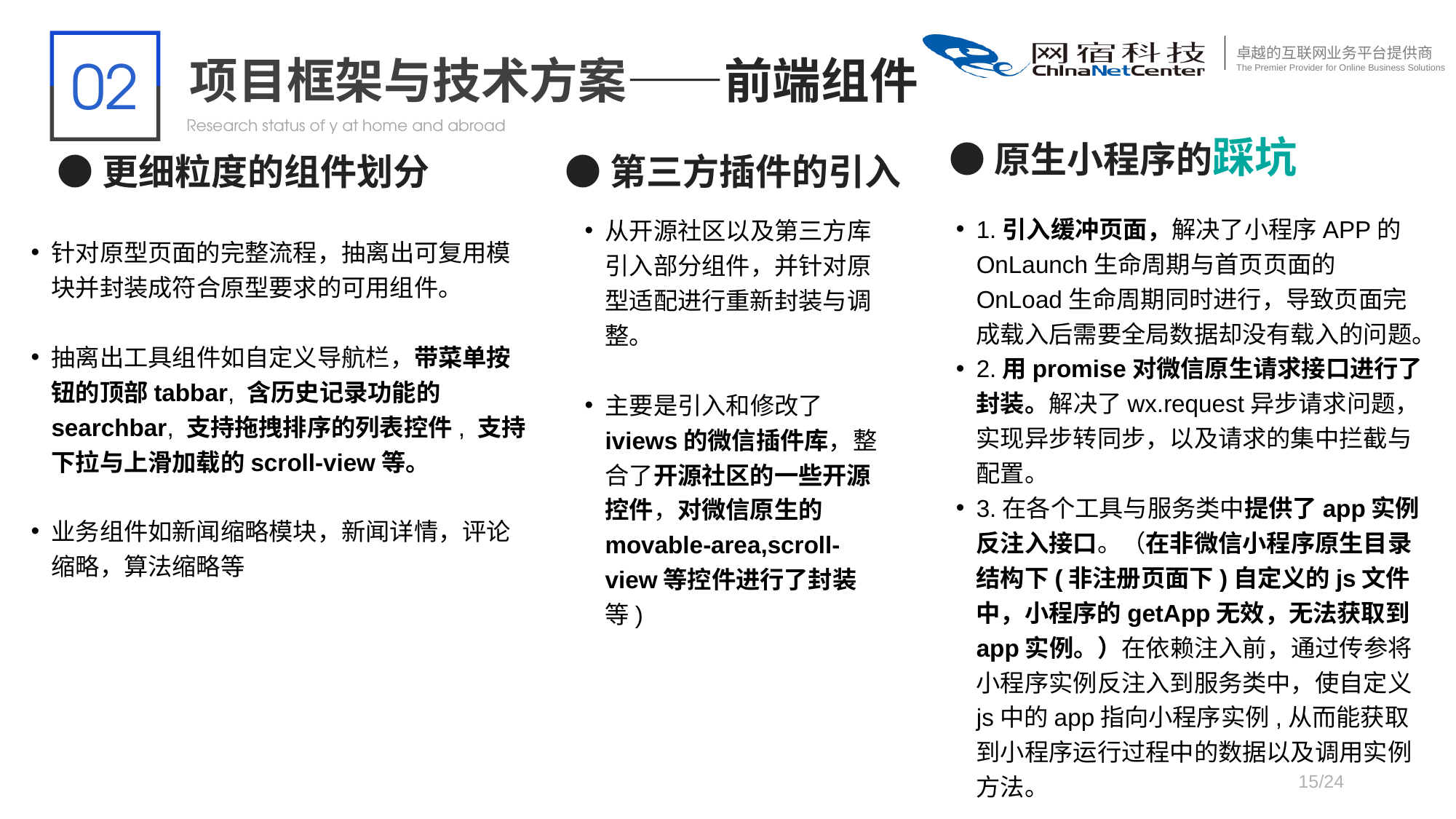

02
项目框架与技术方案——前端组件
Research status of y at home and abroad

●原生小程序的踩坑
●更细粒度的组件划分
●第三方插件的引入

从开源社区以及第三方库引入部分组件，并针对原型适配进行重新封装与调整。

主要是引入和修改了iviews的微信插件库，整合了开源社区的一些开源控件，对微信原生的movable-area,scroll-view等控件进行了封装等)
1.引入缓冲页面，解决了小程序APP的OnLaunch生命周期与首页页面的OnLoad生命周期同时进行，导致页面完成载入后需要全局数据却没有载入的问题。
2.用promise对微信原生请求接口进行了封装。解决了wx.request异步请求问题，实现异步转同步，以及请求的集中拦截与配置。
3.在各个工具与服务类中提供了app实例反注入接口。（在非微信小程序原生目录结构下(非注册页面下)自定义的js文件中，小程序的getApp无效，无法获取到app实例。）在依赖注入前，通过传参将小程序实例反注入到服务类中，使自定义js中的app指向小程序实例,从而能获取到小程序运行过程中的数据以及调用实例方法。
针对原型页面的完整流程，抽离出可复用模块并封装成符合原型要求的可用组件。

抽离出工具组件如自定义导航栏，带菜单按钮的顶部tabbar, 含历史记录功能的searchbar, 支持拖拽排序的列表控件, 支持下拉与上滑加载的scroll-view等。

业务组件如新闻缩略模块，新闻详情，评论缩略，算法缩略等
15/24